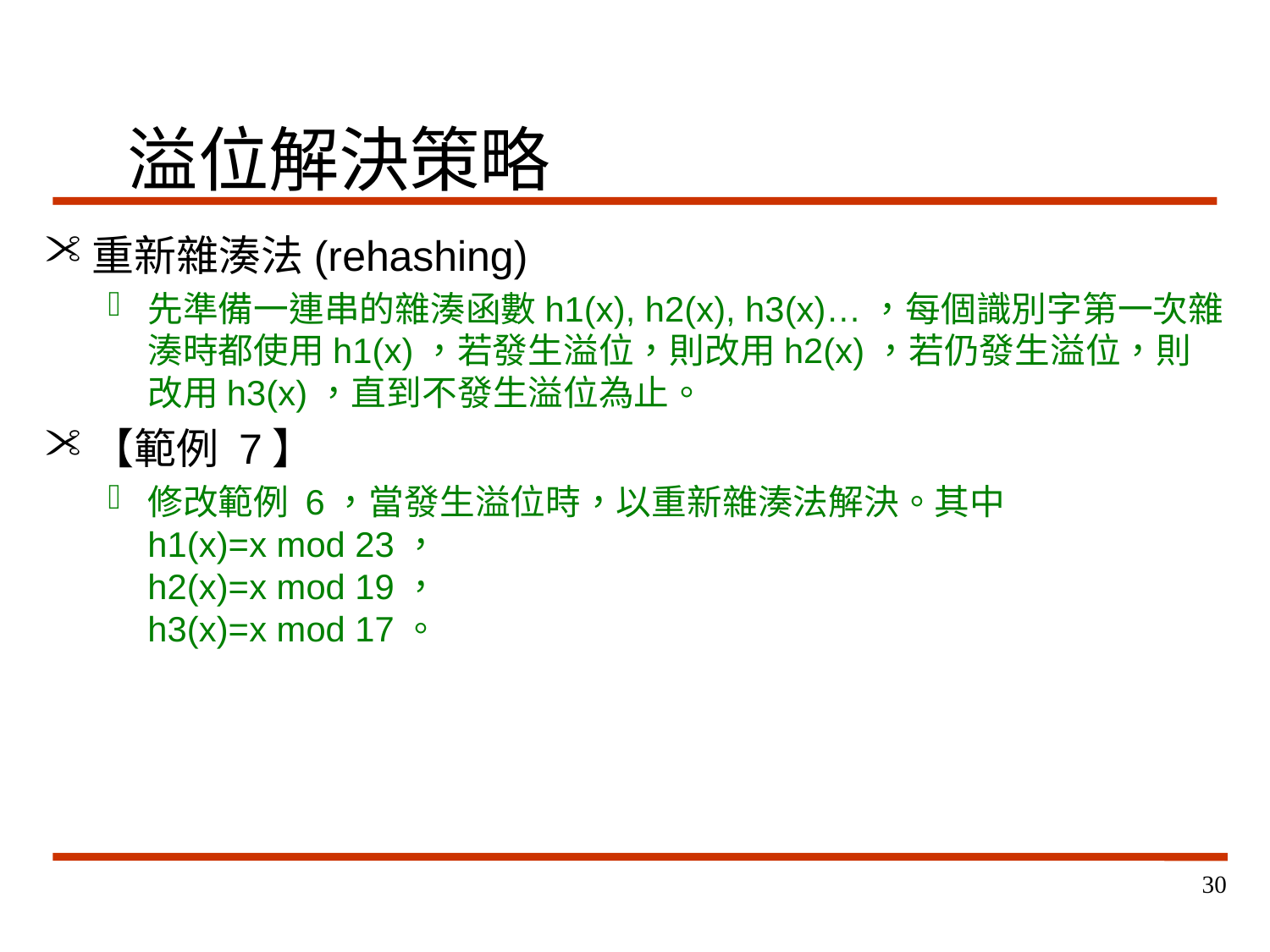

# 溢位解決策略
重新雜湊法(rehashing)
先準備一連串的雜湊函數h1(x), h2(x), h3(x)…，每個識別字第一次雜湊時都使用h1(x)，若發生溢位，則改用h2(x)，若仍發生溢位，則改用h3(x)，直到不發生溢位為止。
【範例 7】
修改範例 6，當發生溢位時，以重新雜湊法解決。其中
h1(x)=x mod 23，
h2(x)=x mod 19，
h3(x)=x mod 17。
30